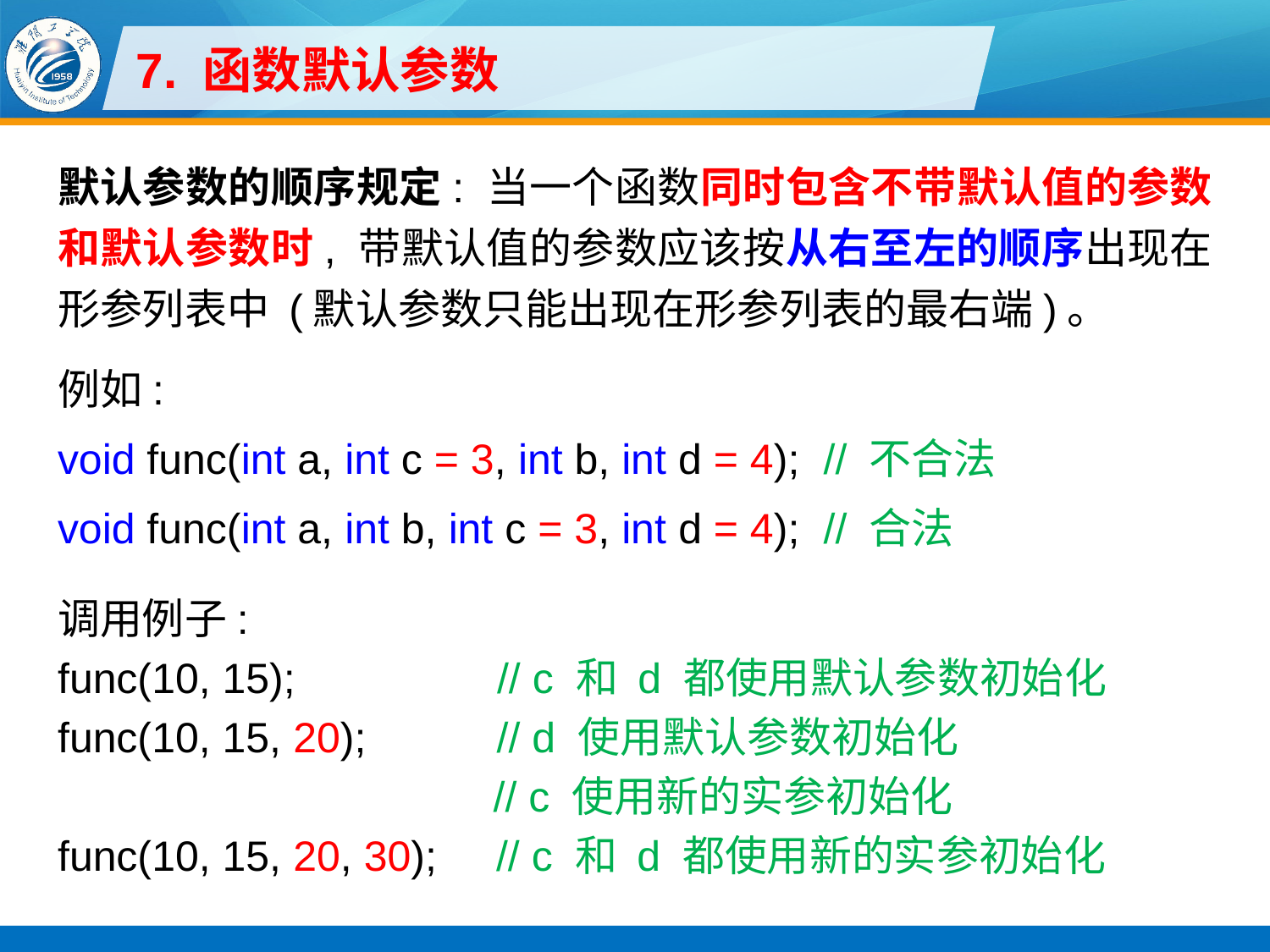

# 7. 函数默认参数
默认参数的顺序规定: 当一个函数同时包含不带默认值的参数和默认参数时, 带默认值的参数应该按从右至左的顺序出现在形参列表中 (默认参数只能出现在形参列表的最右端)。
例如:
void func(int a, int c = 3, int b, int d = 4);  // 不合法
void func(int a, int b, int c = 3, int d = 4);  // 合法
调用例子:
func(10, 15);                 // c 和 d 都使用默认参数初始化
func(10, 15, 20);           // d 使用默认参数初始化
// c 使用新的实参初始化
func(10, 15, 20, 30);     // c 和 d 都使用新的实参初始化